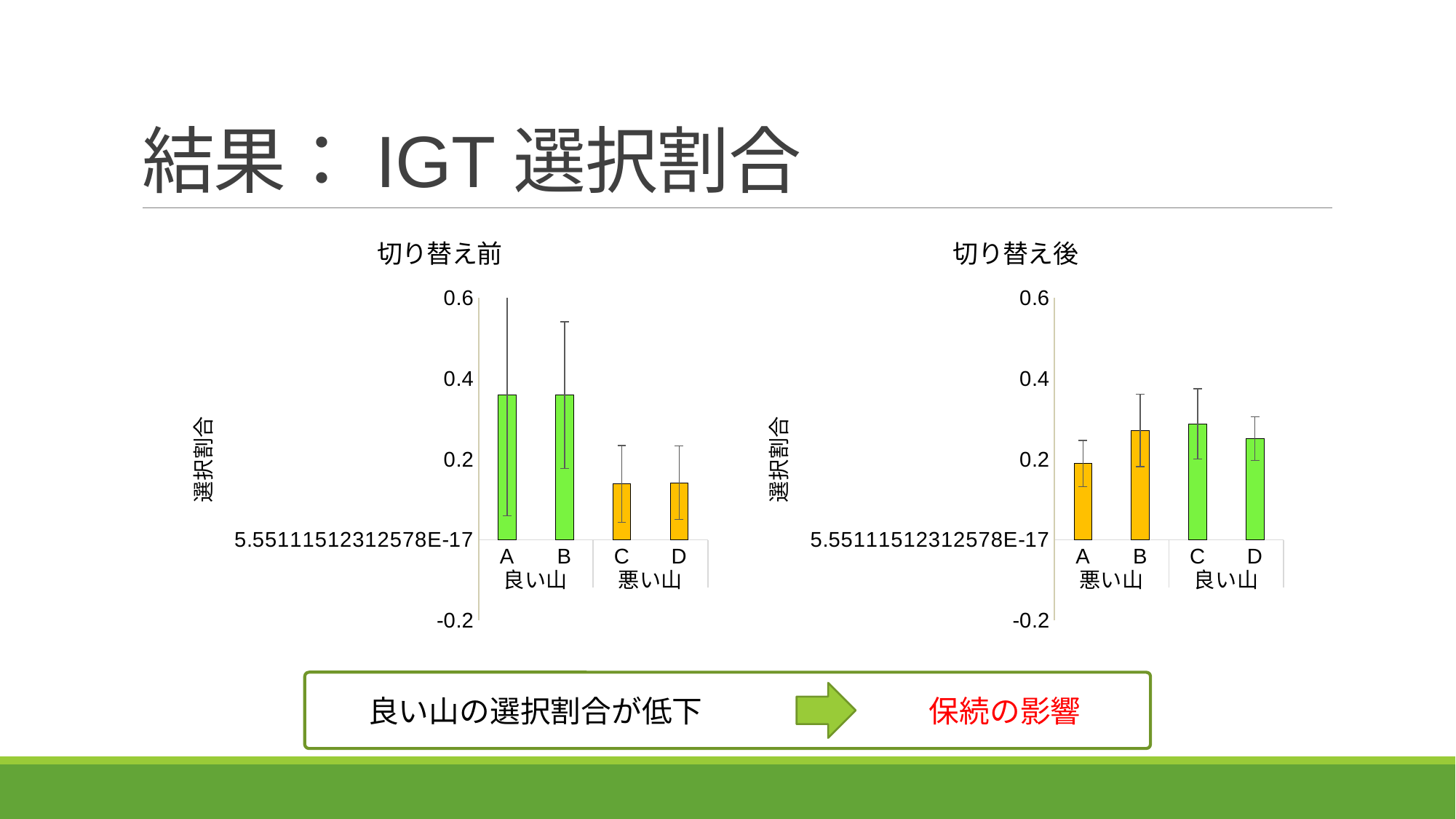

# 結果：IGT選択割合

### Chart: 切り替え前

| Category |  |
|---|---|
| A | 0.36 |
| B | 0.3589 |
| C | 0.139 |
| D | 0.1419 |

### Chart: 切り替え後

| Category |  |
|---|---|
| A | 0.1896 |
| B | 0.2715 |
| C | 0.2878 |
| D | 0.2511 |

良い山の選択割合が低下
保続の影響